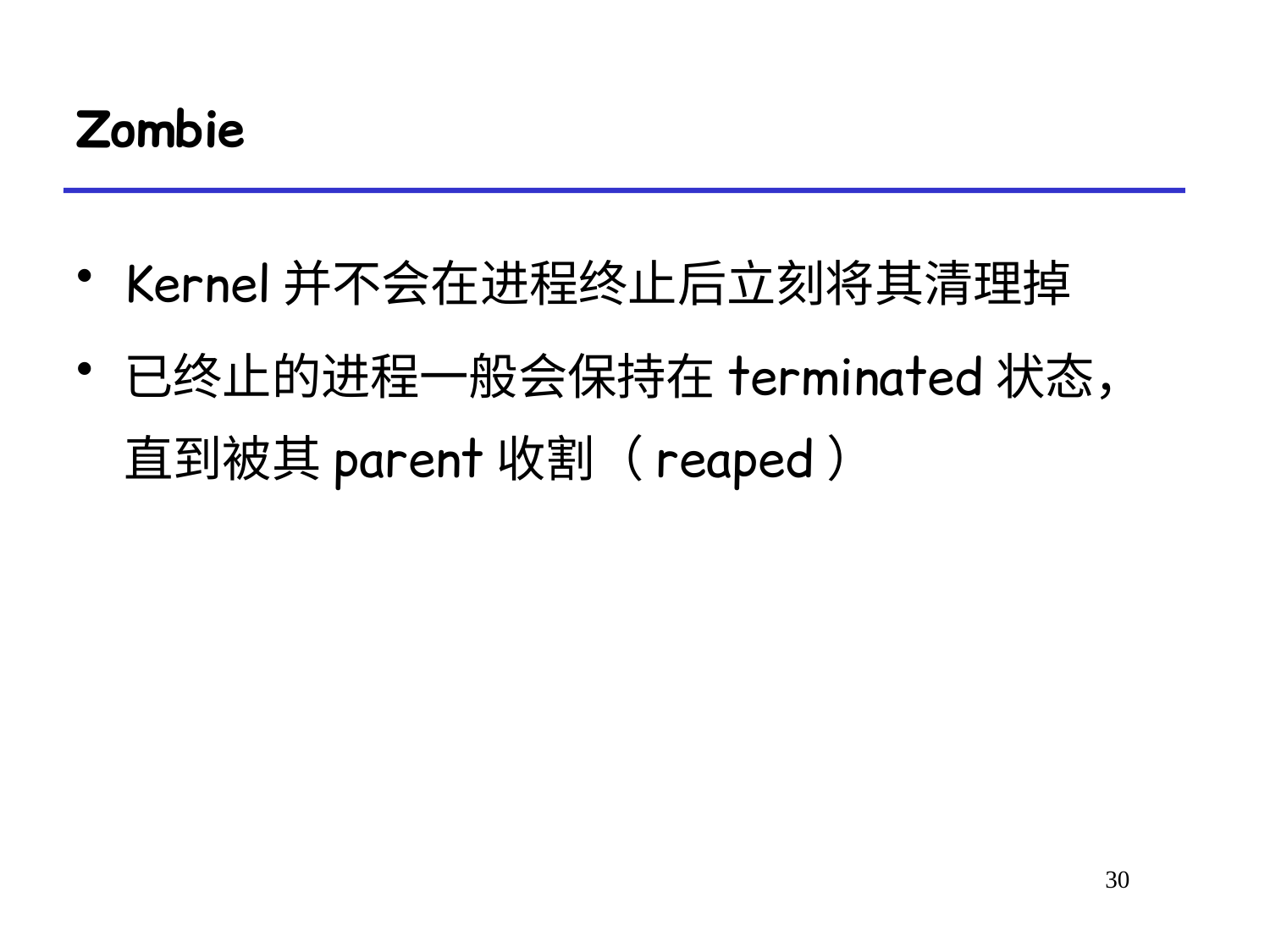

Zombie
Kernel并不会在进程终止后立刻将其清理掉
已终止的进程一般会保持在terminated状态，直到被其parent收割（reaped）
# 30